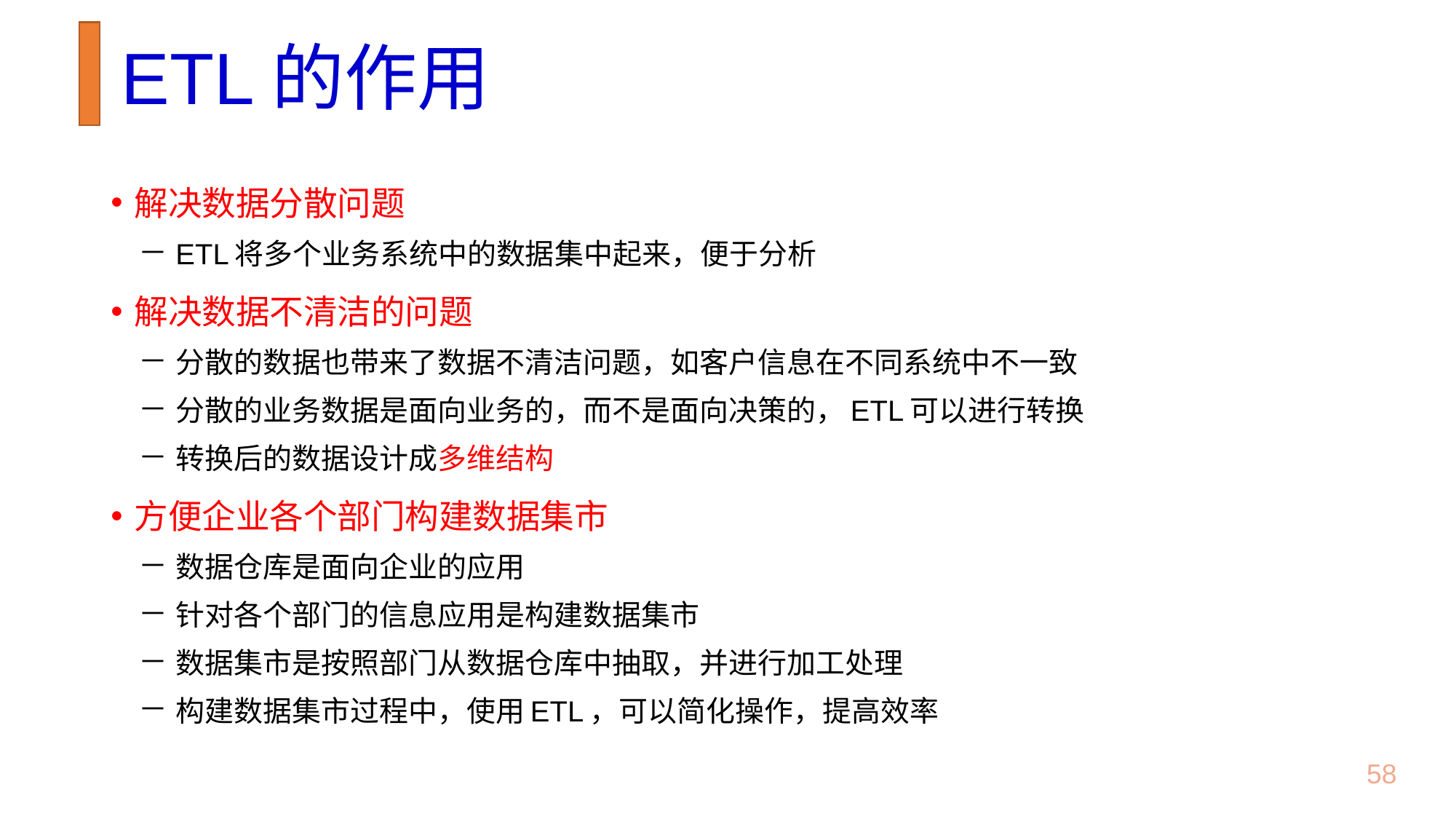

# ETL的作用
解决数据分散问题
ETL将多个业务系统中的数据集中起来，便于分析
解决数据不清洁的问题
分散的数据也带来了数据不清洁问题，如客户信息在不同系统中不一致
分散的业务数据是面向业务的，而不是面向决策的，ETL可以进行转换
转换后的数据设计成多维结构
方便企业各个部门构建数据集市
数据仓库是面向企业的应用
针对各个部门的信息应用是构建数据集市
数据集市是按照部门从数据仓库中抽取，并进行加工处理
构建数据集市过程中，使用ETL，可以简化操作，提高效率
58